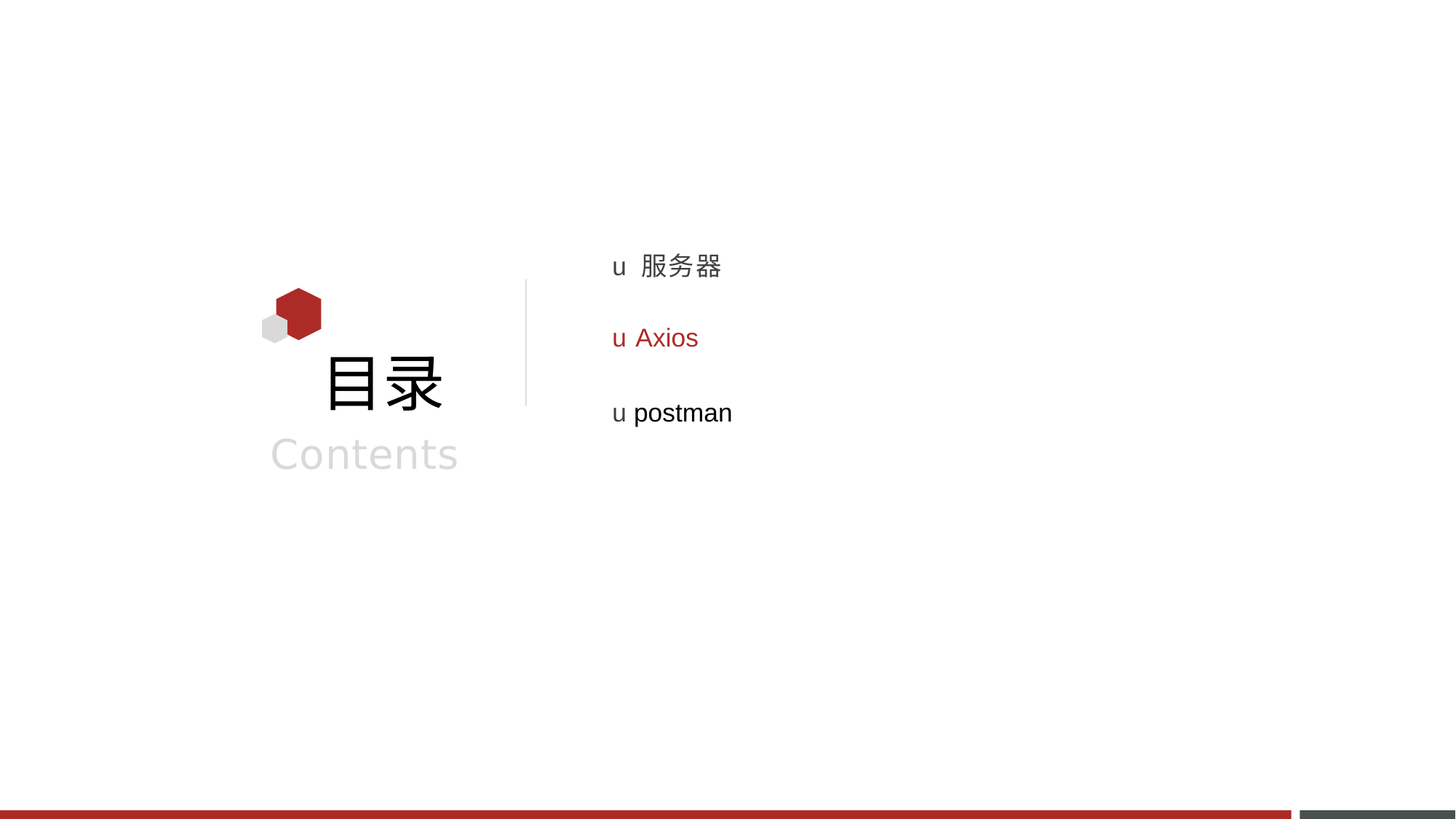

u 服务器

u Axios

u postman

	目录
Contents